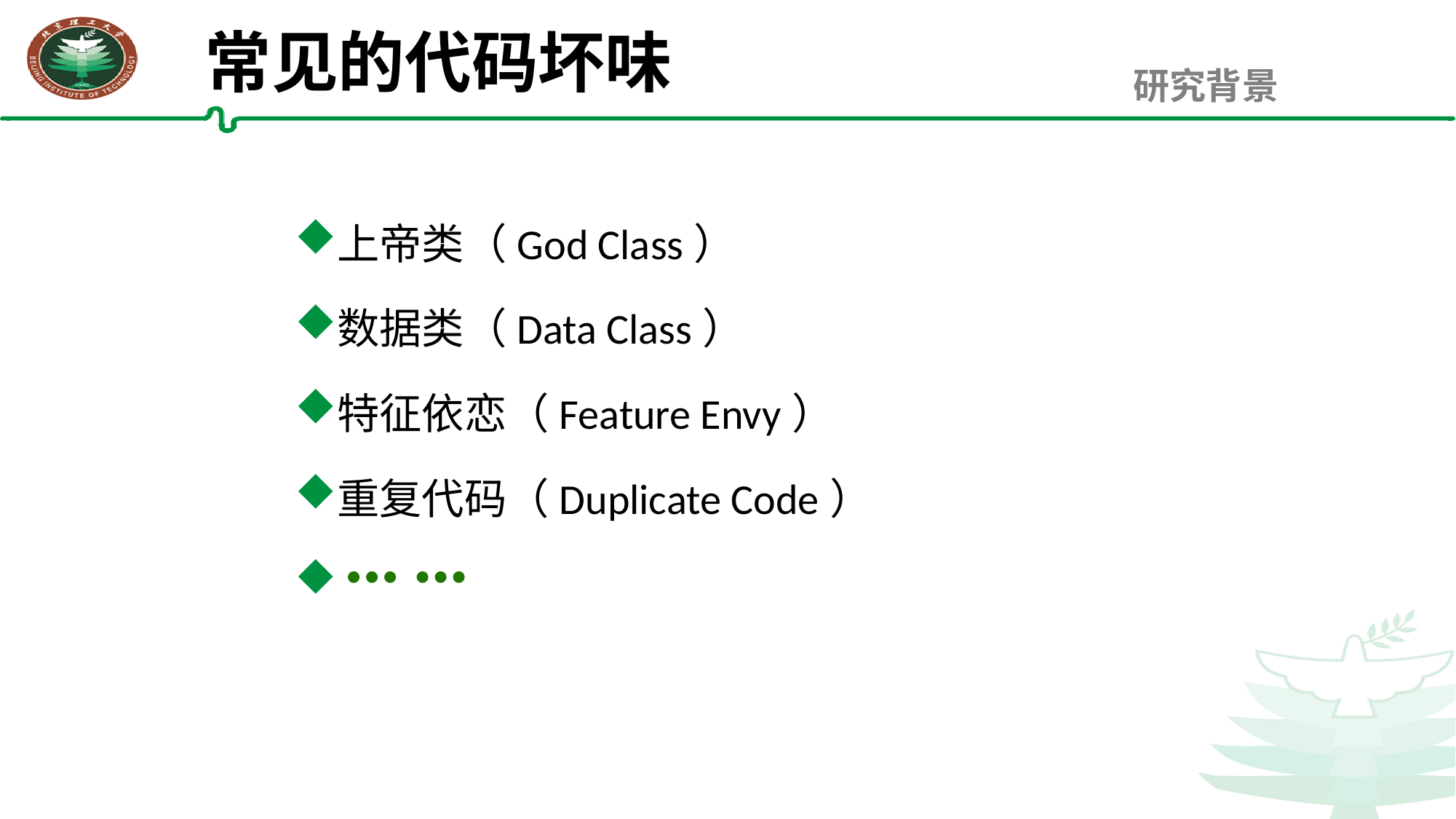

常见的代码坏味
研究背景
上帝类（God Class）
数据类（Data Class）
特征依恋（Feature Envy）
重复代码（Duplicate Code）
… …	相较于传统的机器学习，深度学习可以更容易地捕捉到输入数据中的深层关联，经过多层映射和抽象，拟合出更符合输入数据分布的模型。